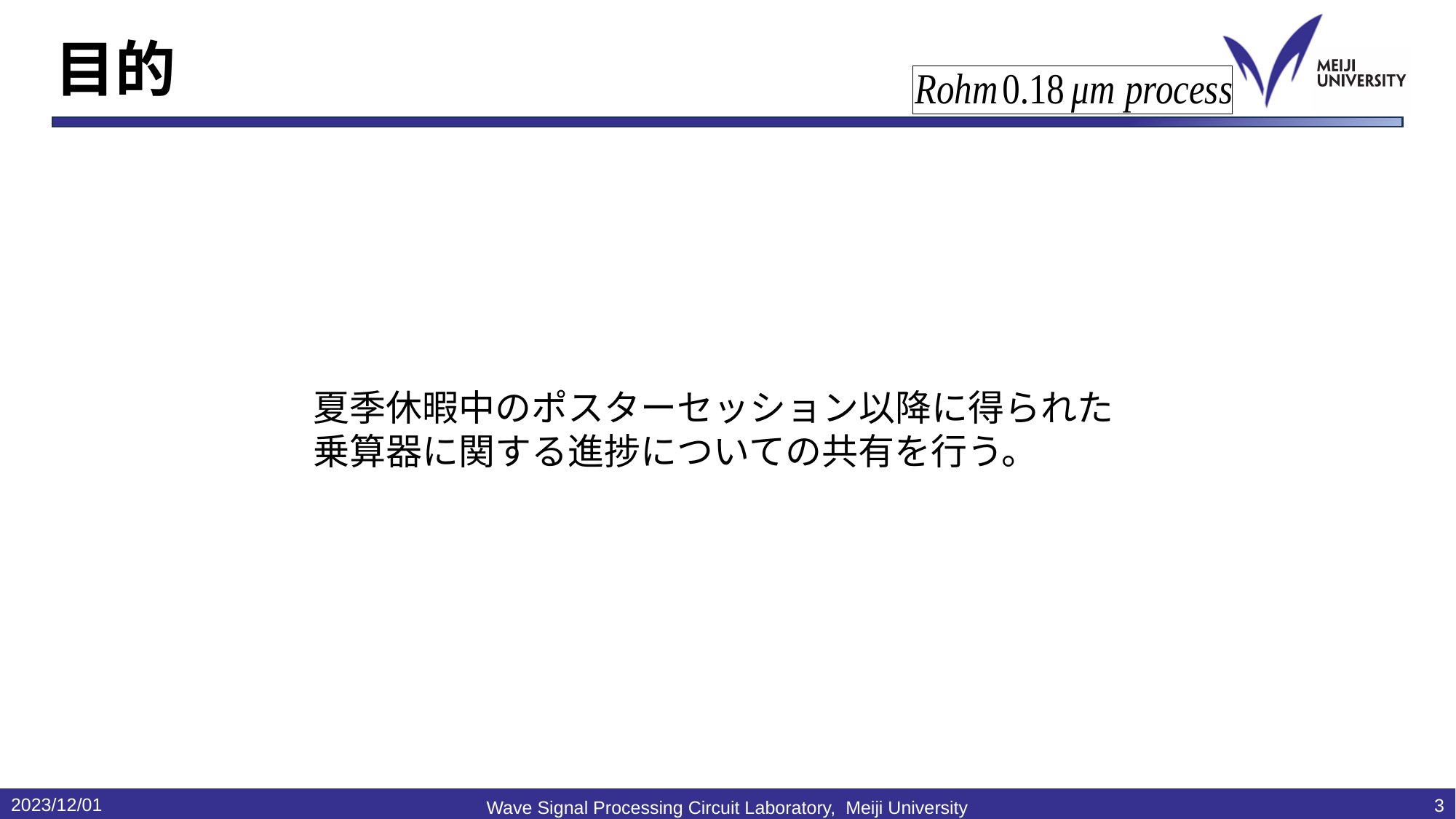

# 目的
夏季休暇中のポスターセッション以降に得られた乗算器に関する進捗についての共有を行う。
2023/12/01
3
Wave Signal Processing Circuit Laboratory,  Meiji University